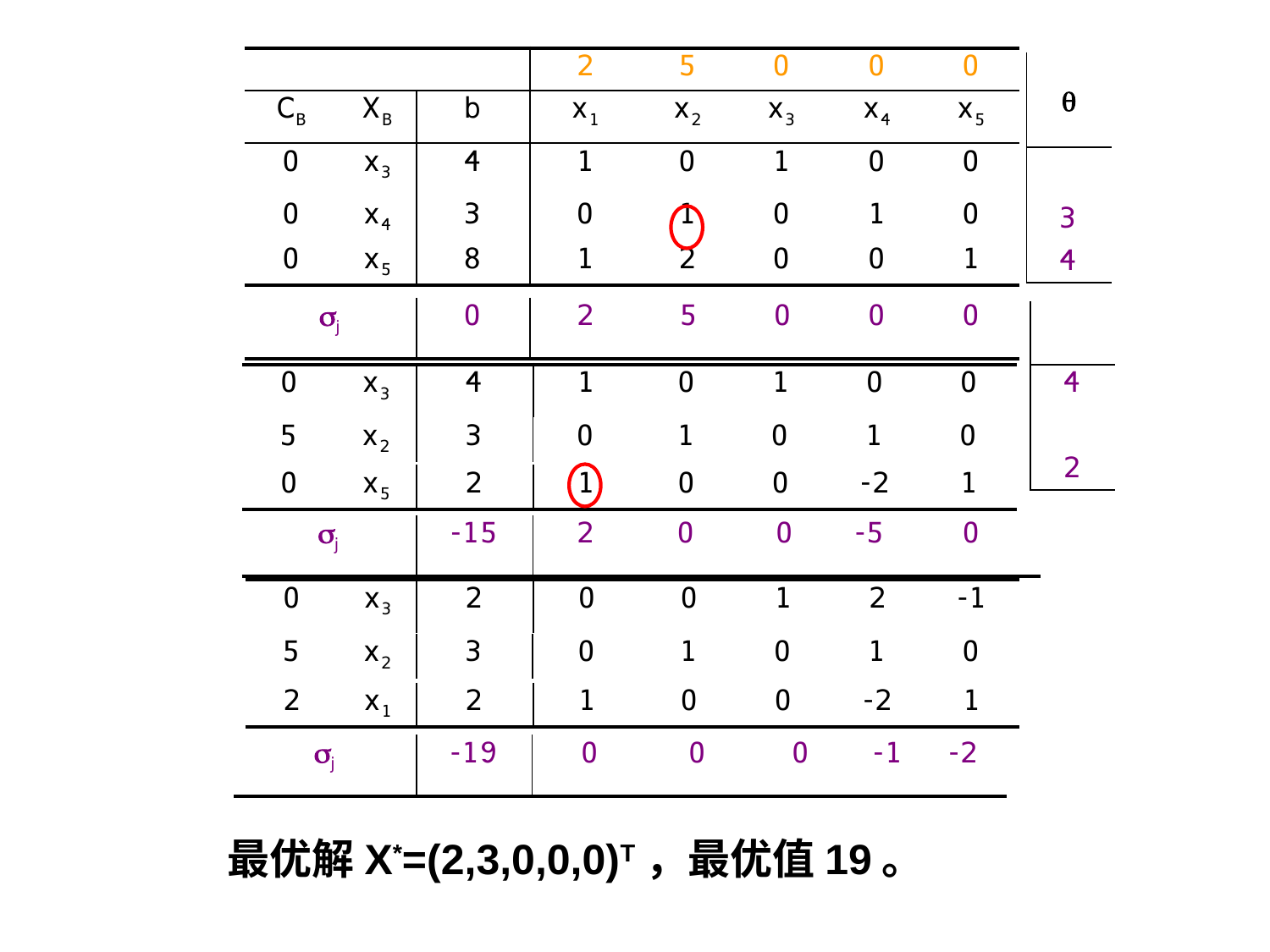

|  |  |  | 2 | 5 | 0 | 0 | 0 |
| --- | --- | --- | --- | --- | --- | --- | --- |
| CB | XB | b | x1 | x2 | x3 | x4 | x5 |
| 0 | x3 | 4 | 1 | 0 | 1 | 0 | 0 |
| 0 | x4 | 3 | 0 | 1 | 0 | 1 | 0 |
| 0 | x5 | 8 | 1 | 2 | 0 | 0 | 1 |
| θ |
| --- |
|  |
| 3 |
| 4 |

| σj | 0 | 2 | 5 | 0 | 0 | 0 |
| --- | --- | --- | --- | --- | --- | --- |
|  |
| --- |
| 4 |
|  |
| 2 |
| 0 | x3 | 4 | 1 | 0 | 1 | 0 | 0 |
| --- | --- | --- | --- | --- | --- | --- | --- |
| 5 | x2 | 3 | 0 | 1 | 0 | 1 | 0 |
| --- | --- | --- | --- | --- | --- | --- | --- |

| 0 | x5 | 2 | 1 | 0 | 0 | -2 | 1 |
| --- | --- | --- | --- | --- | --- | --- | --- |
| σj | -15 | 2 | 0 | 0 | -5 | 0 |
| --- | --- | --- | --- | --- | --- | --- |
| 0 | x3 | 2 | 0 | 0 | 1 | 2 | -1 |
| --- | --- | --- | --- | --- | --- | --- | --- |
| 5 | x2 | 3 | 0 | 1 | 0 | 1 | 0 |
| --- | --- | --- | --- | --- | --- | --- | --- |
| 2 | x1 | 2 | 1 | 0 | 0 | -2 | 1 |
| --- | --- | --- | --- | --- | --- | --- | --- |
| σj | -19 | 0 | 0 | 0 | -1 | -2 |
| --- | --- | --- | --- | --- | --- | --- |
最优解X*=(2,3,0,0,0)T，最优值19。